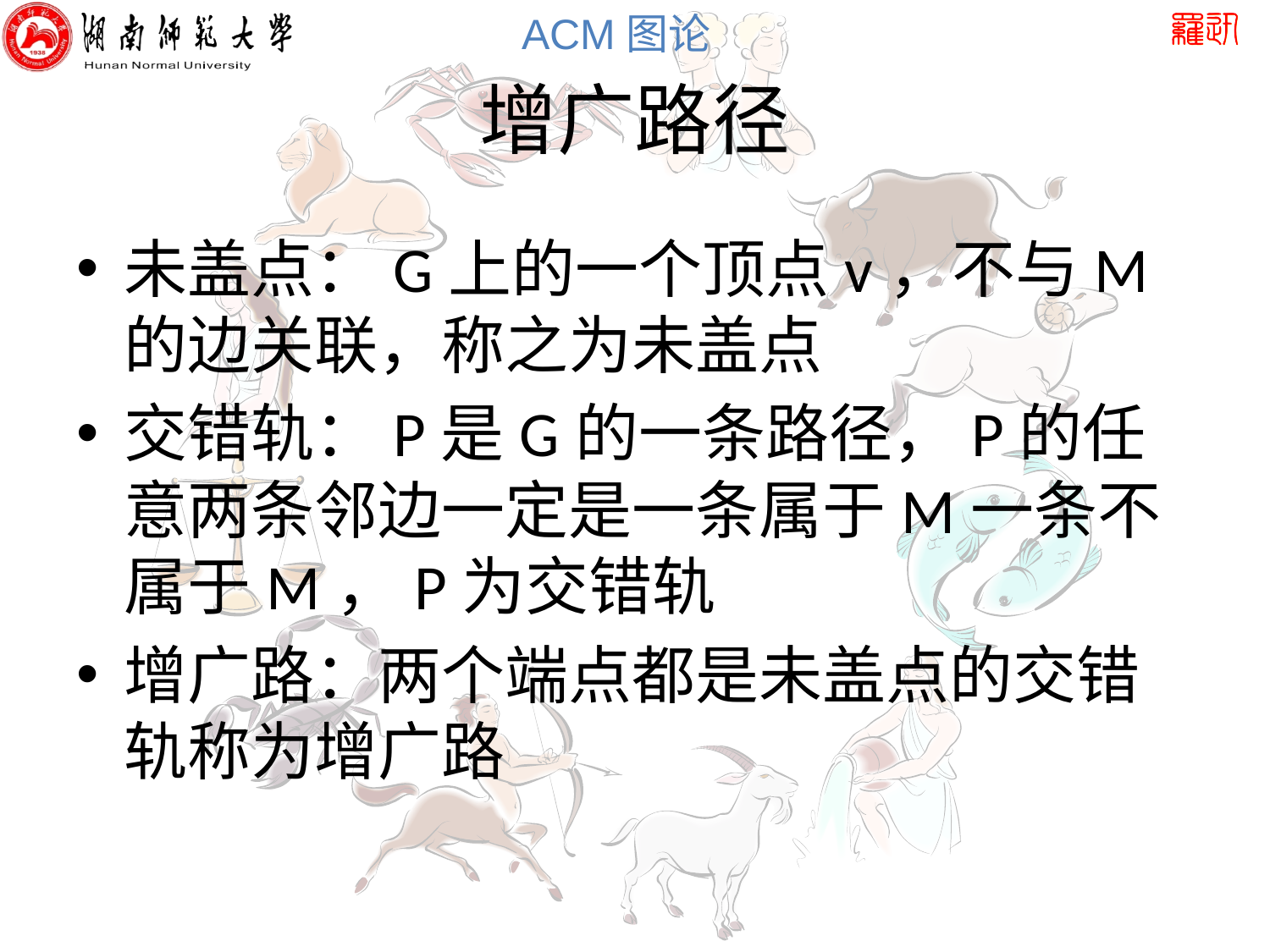

# 增广路径
未盖点：G上的一个顶点v，不与M的边关联，称之为未盖点
交错轨：P是G的一条路径，P的任意两条邻边一定是一条属于M一条不属于M，P为交错轨
增广路：两个端点都是未盖点的交错轨称为增广路